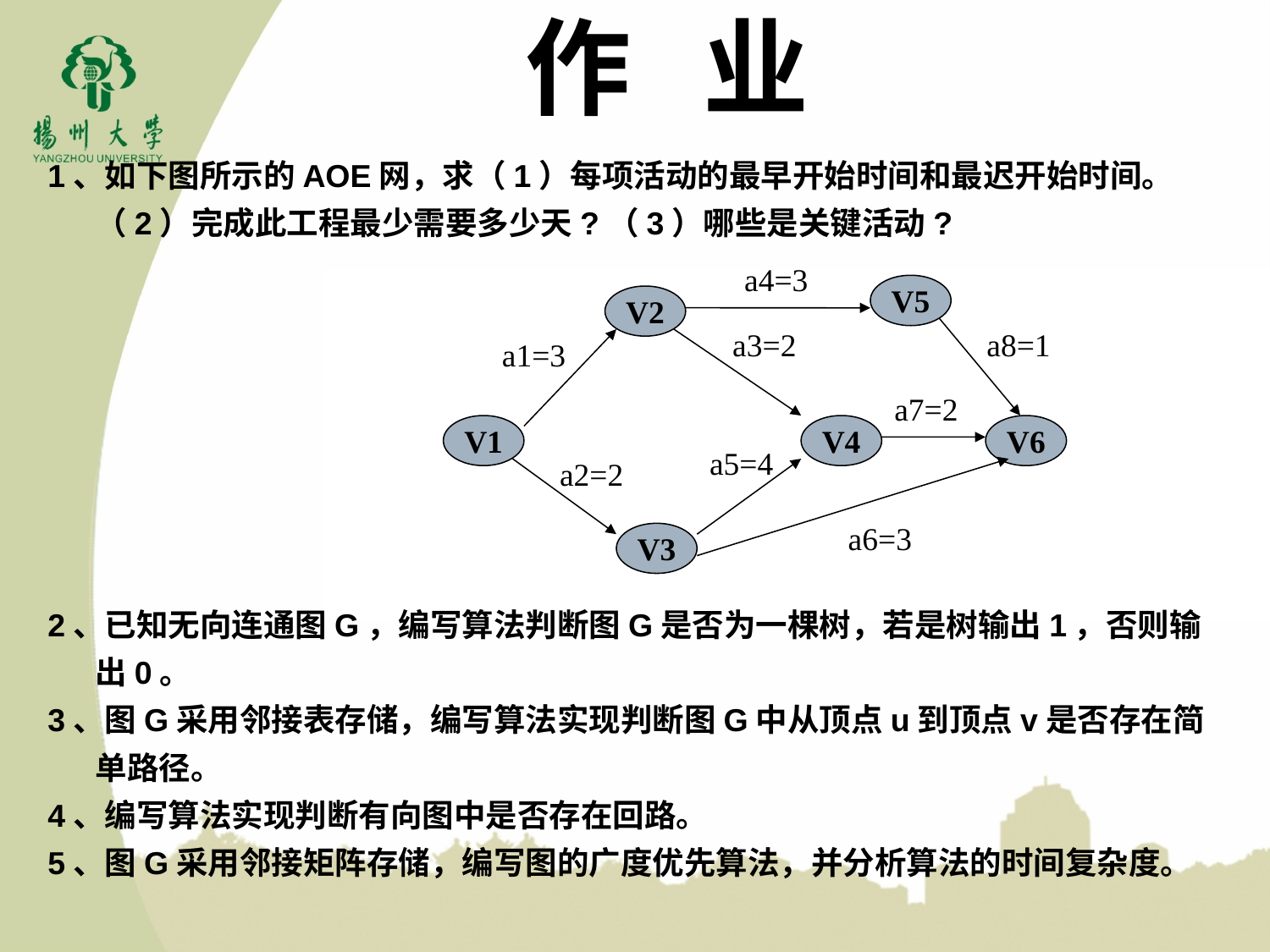

# 作   业
1、如下图所示的AOE网，求（1）每项活动的最早开始时间和最迟开始时间。（2）完成此工程最少需要多少天?（3）哪些是关键活动?

2、已知无向连通图G，编写算法判断图G是否为一棵树，若是树输出1，否则输出0。
3、图G采用邻接表存储，编写算法实现判断图G中从顶点u到顶点v是否存在简单路径。
4、编写算法实现判断有向图中是否存在回路。
5、图G采用邻接矩阵存储，编写图的广度优先算法，并分析算法的时间复杂度。
a4=3
V5
V2

a3=2

a8=1
a1=3

a7=2
V1
V4
V6
a5=4

a2=2

a6=3
V3